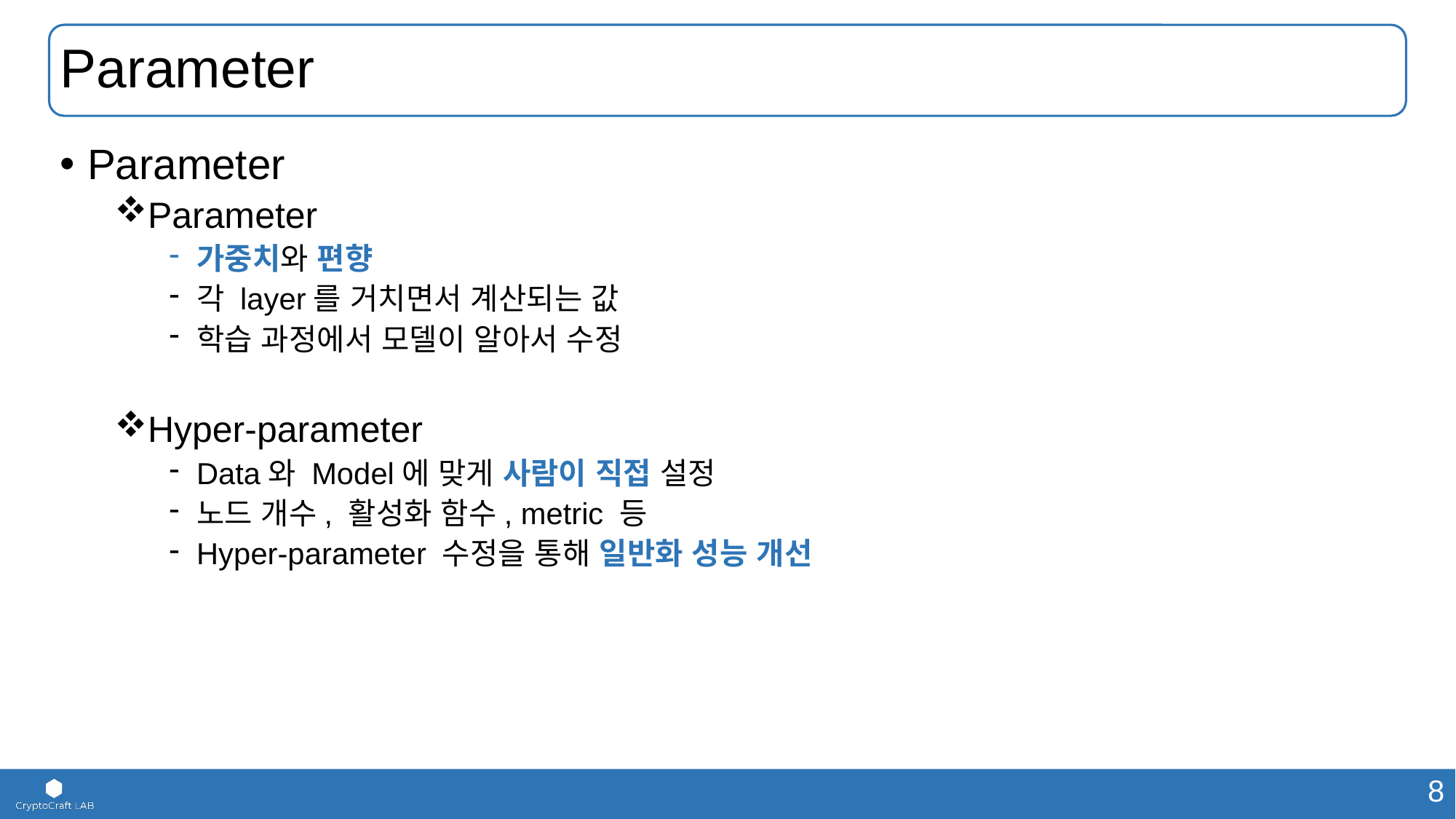

# Parameter
Parameter
Parameter
가중치와 편향
각 layer를 거치면서 계산되는 값
학습 과정에서 모델이 알아서 수정

Hyper-parameter
Data와 Model에 맞게 사람이 직접 설정
노드 개수, 활성화 함수, metric 등
Hyper-parameter 수정을 통해 일반화 성능 개선